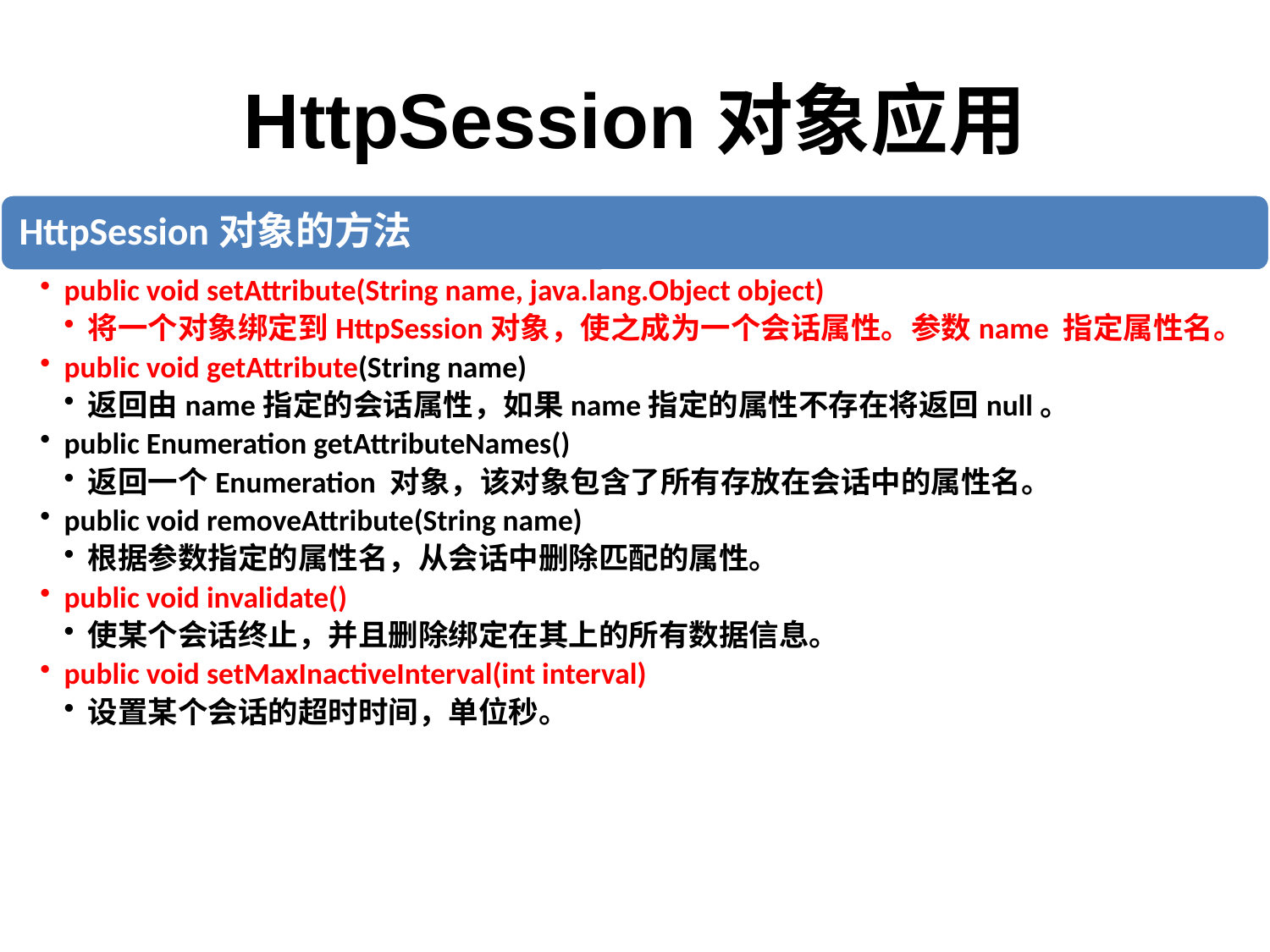

HttpSession对象应用
HttpSession对象的方法
public void setAttribute(String name, java.lang.Object object)
将一个对象绑定到HttpSession对象，使之成为一个会话属性。参数name 指定属性名。
public void getAttribute(String name)
返回由name指定的会话属性，如果name指定的属性不存在将返回null。
public Enumeration getAttributeNames()
返回一个Enumeration 对象，该对象包含了所有存放在会话中的属性名。
public void removeAttribute(String name)
根据参数指定的属性名，从会话中删除匹配的属性。
public void invalidate()
使某个会话终止，并且删除绑定在其上的所有数据信息。
public void setMaxInactiveInterval(int interval)
设置某个会话的超时时间，单位秒。